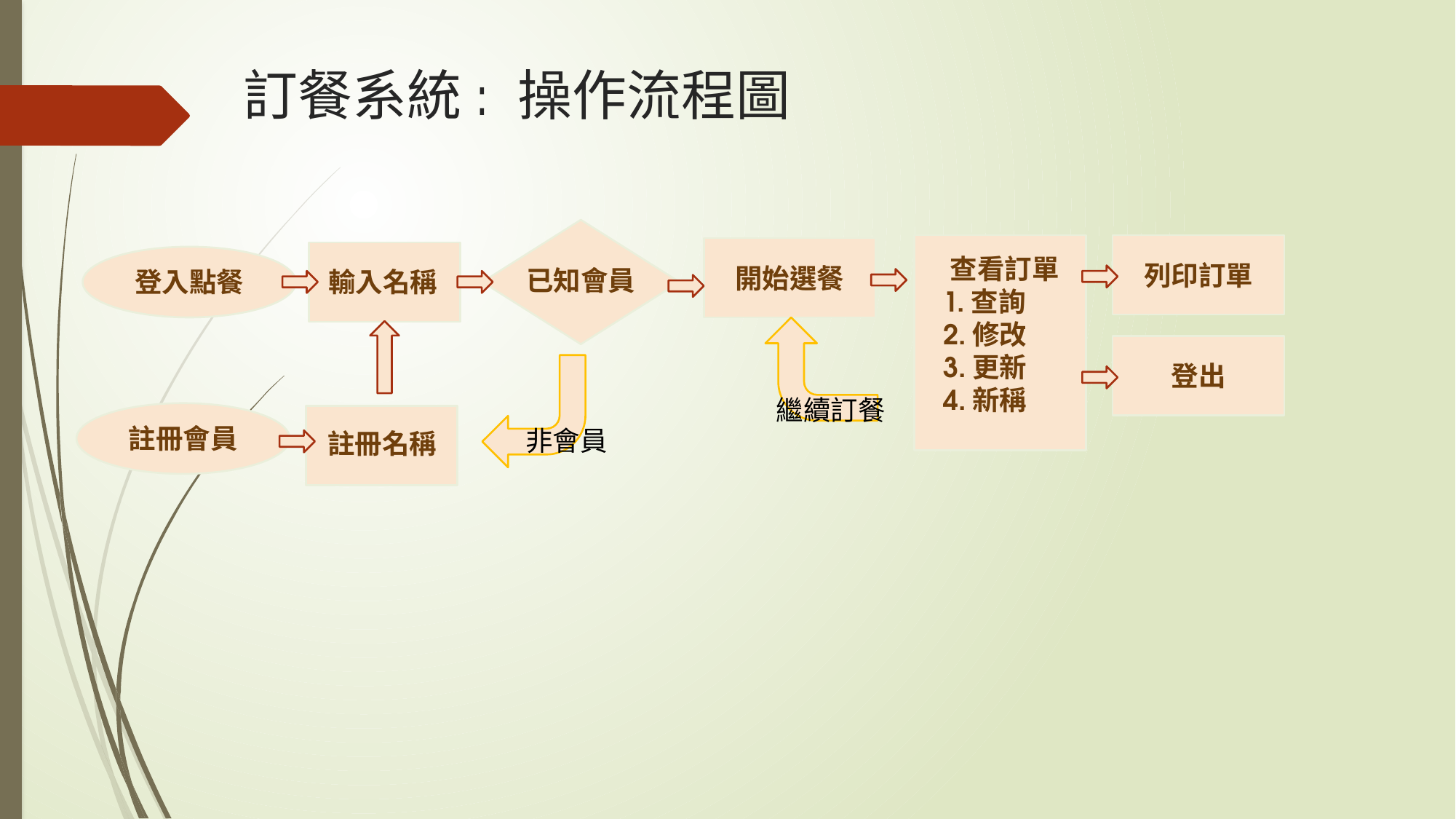

# 訂餐系統: 操作流程圖

已知會員

查看訂單
1.查詢
2.修改
3.更新
4.新稱

列印訂單

開始選餐

輸入名稱

登入點餐

登出

繼續訂餐

註冊會員

註冊名稱
非會員